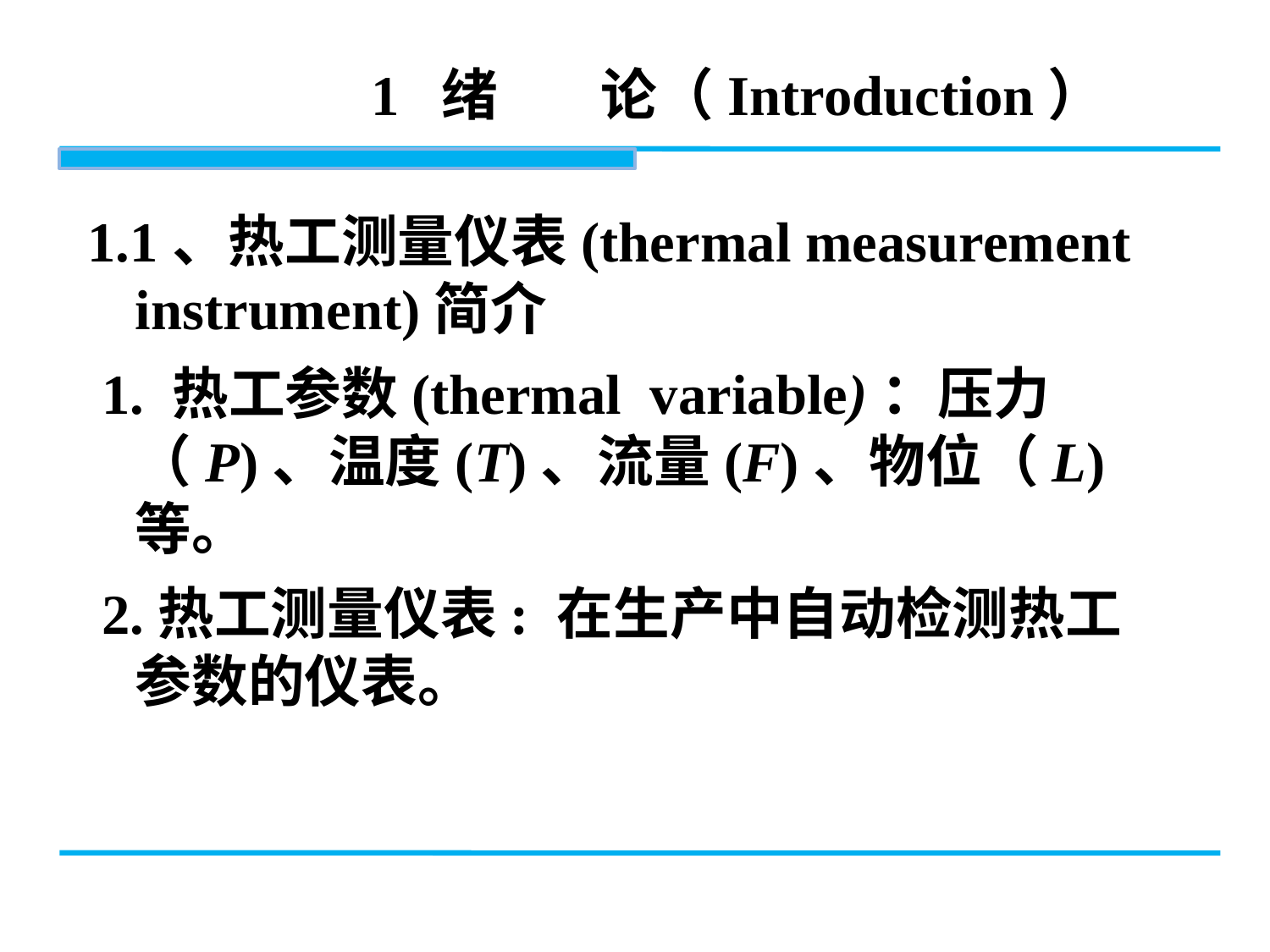

1  绪        论（Introduction）

1.1、热工测量仪表(thermal measurement  instrument)简介
 1. 热工参数(thermal  variable)：压力（P)、温度(T)、流量(F)、物位（L)等。
 2.热工测量仪表: 在生产中自动检测热工参数的仪表。